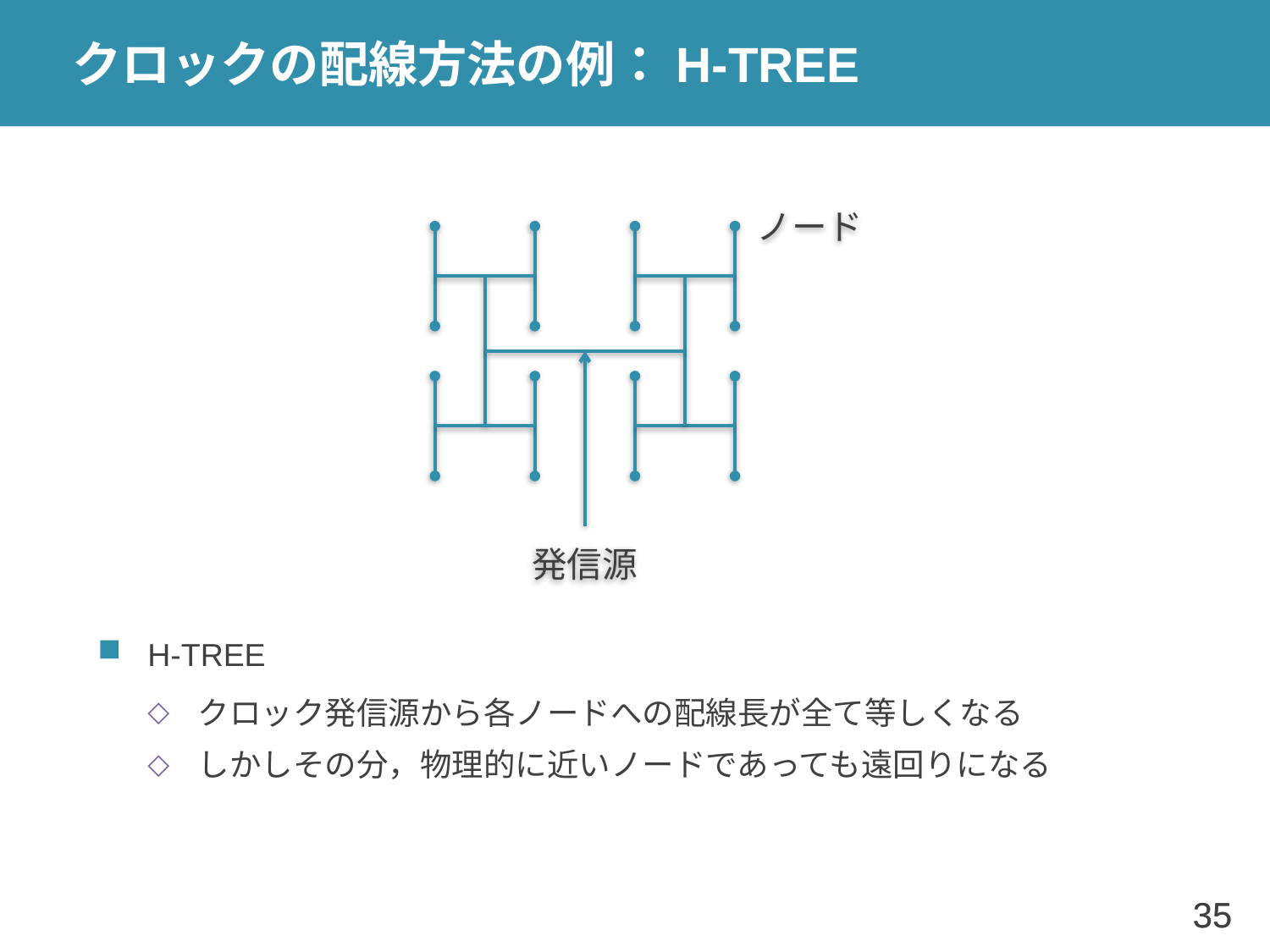

# クロックの配線方法の例：H-TREE
ノード
H-TREE
クロック発信源から各ノードへの配線長が全て等しくなる
しかしその分，物理的に近いノードであっても遠回りになる
発信源